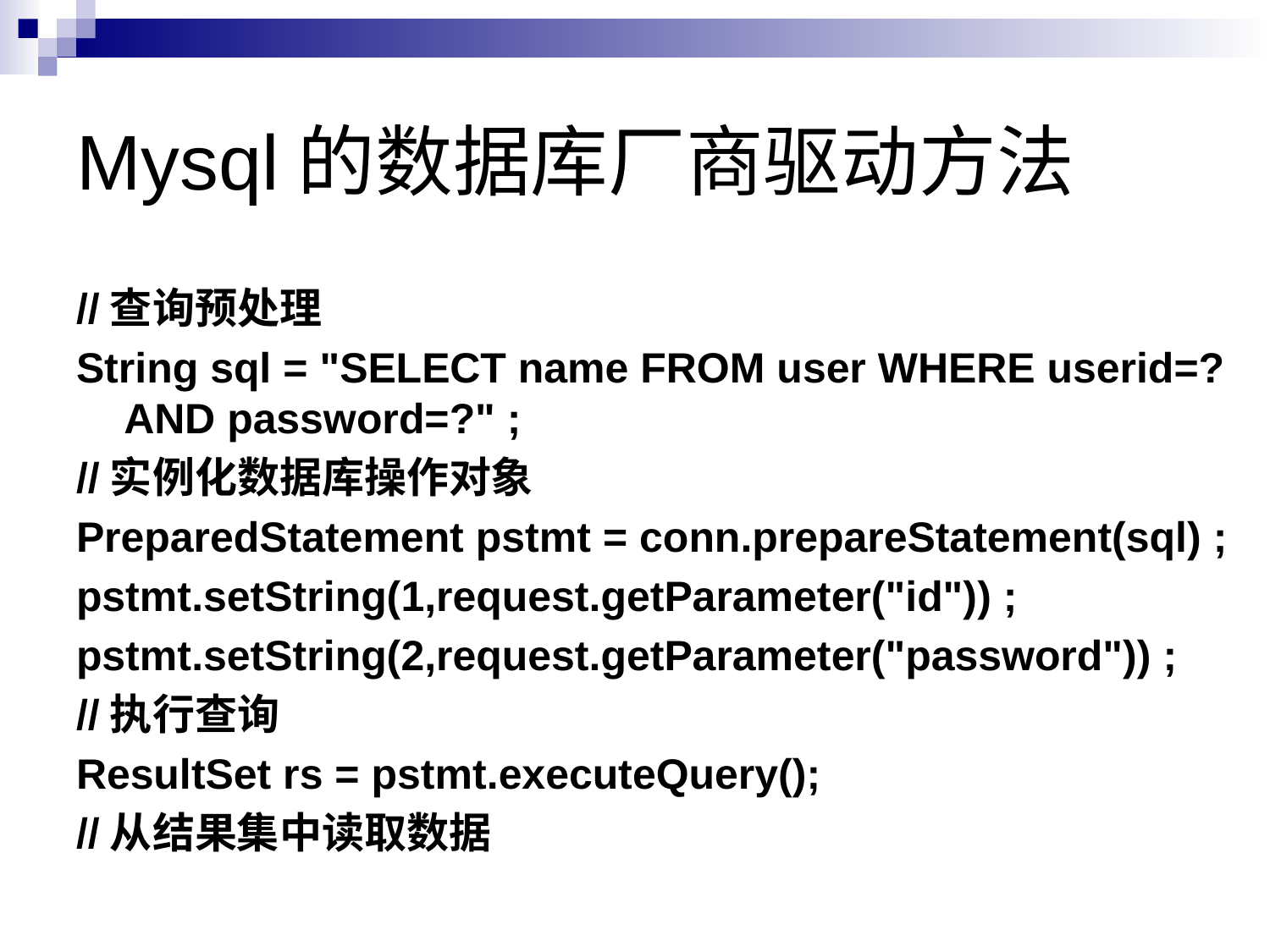

# Mysql的数据库厂商驱动方法
//查询预处理
String sql = "SELECT name FROM user WHERE userid=? AND password=?" ;
//实例化数据库操作对象
PreparedStatement pstmt = conn.prepareStatement(sql) ;
pstmt.setString(1,request.getParameter("id")) ;
pstmt.setString(2,request.getParameter("password")) ;
//执行查询
ResultSet rs = pstmt.executeQuery();
//从结果集中读取数据
47